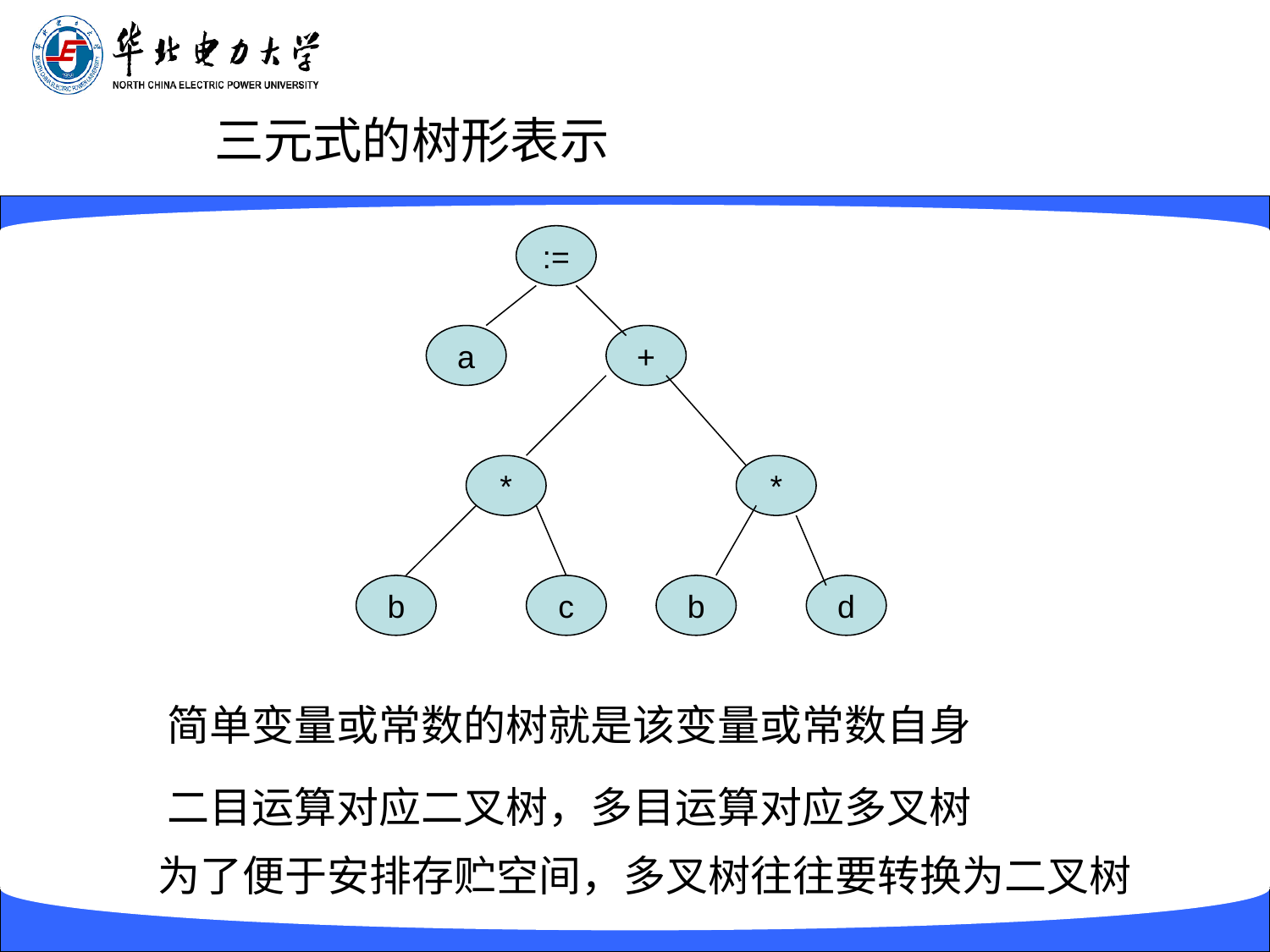

# 三元式的树形表示
:=

a
+

*
*

b
c
b
d
简单变量或常数的树就是该变量或常数自身
二目运算对应二叉树，多目运算对应多叉树
为了便于安排存贮空间，多叉树往往要转换为二叉树